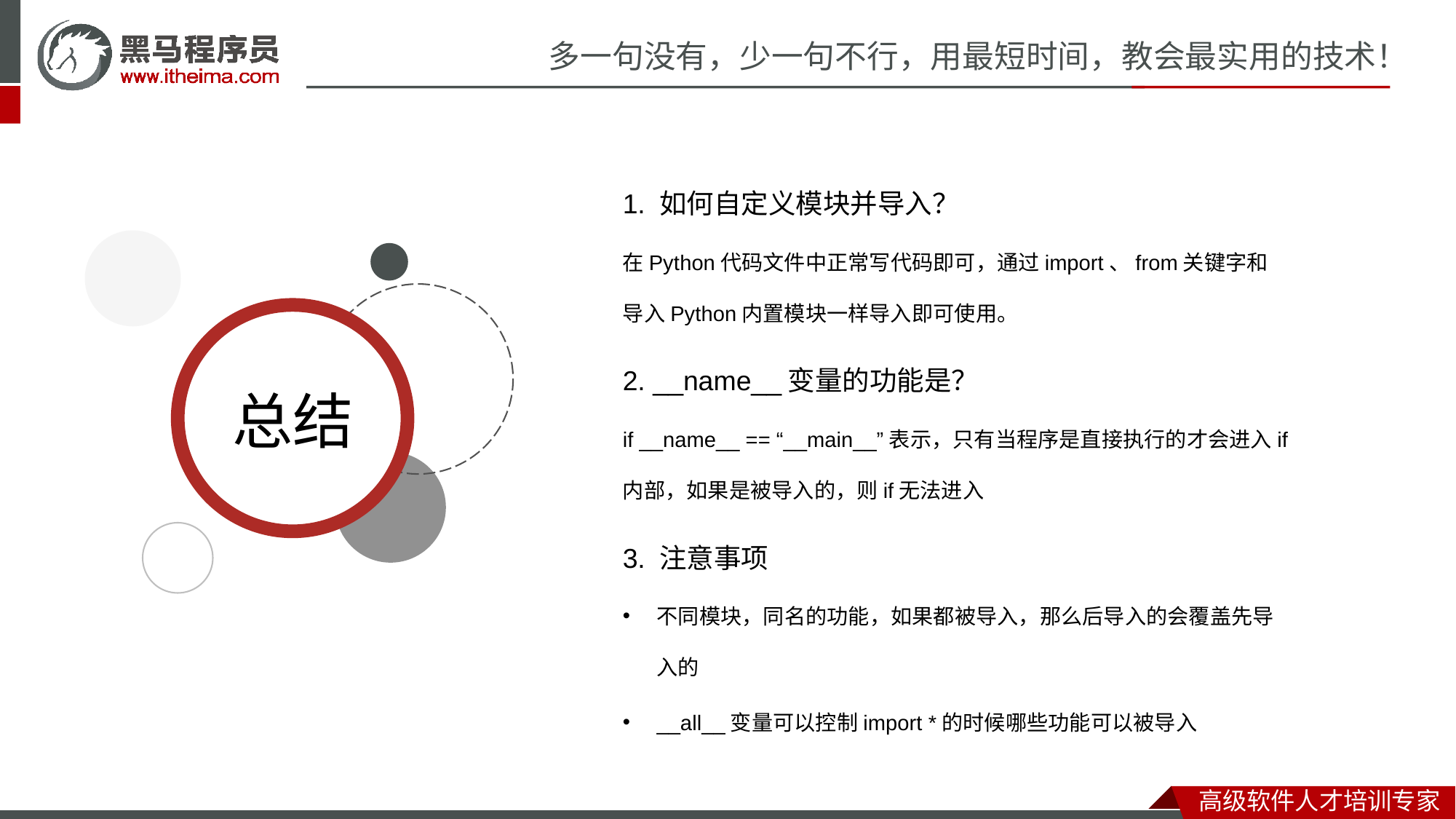

1. 如何自定义模块并导入？
在Python代码文件中正常写代码即可，通过import、from关键字和导入Python内置模块一样导入即可使用。
2. __name__变量的功能是？
if __name__ == “__main__”表示，只有当程序是直接执行的才会进入if内部，如果是被导入的，则if无法进入
3. 注意事项
不同模块，同名的功能，如果都被导入，那么后导入的会覆盖先导入的
__all__变量可以控制import *的时候哪些功能可以被导入